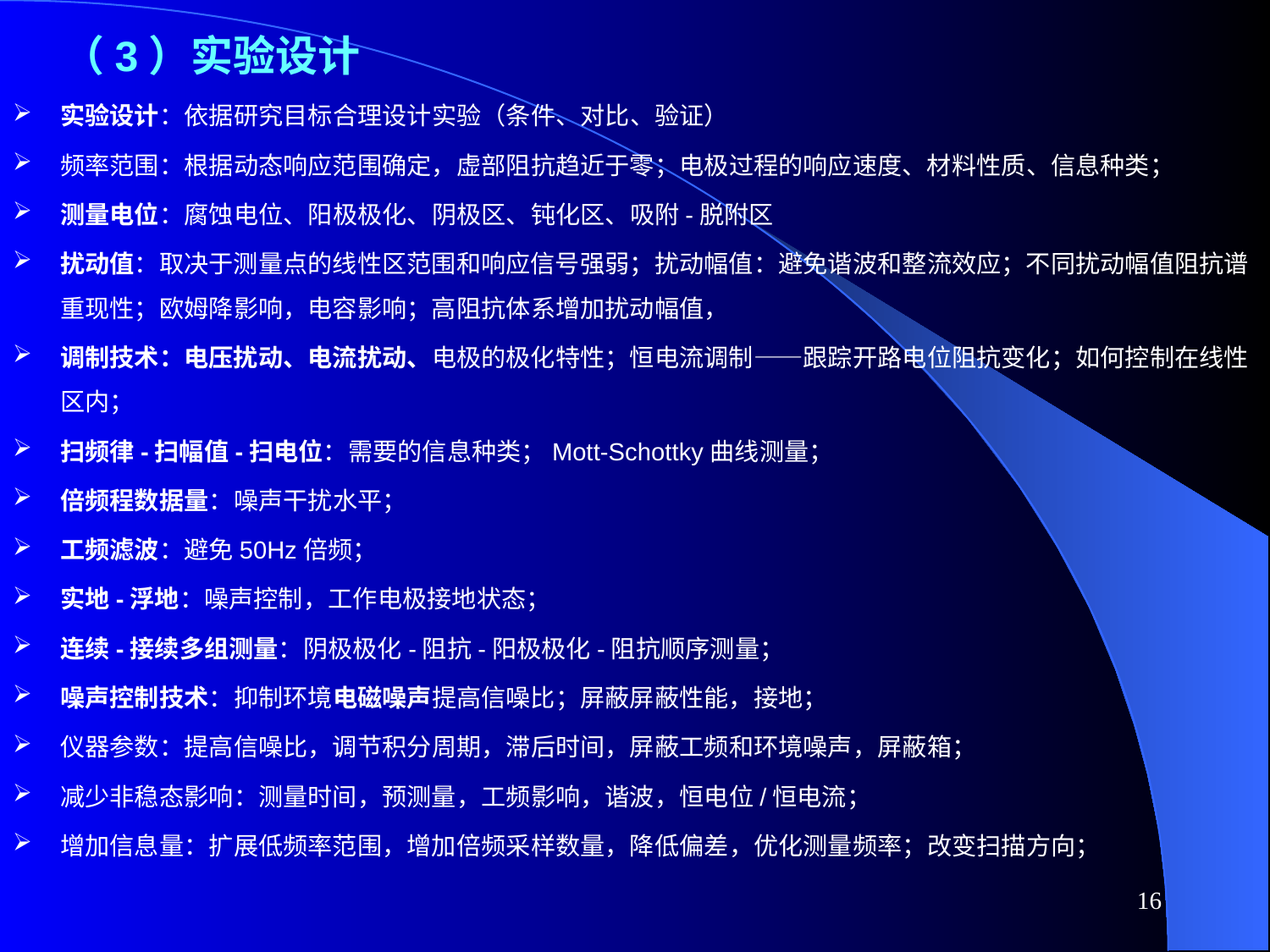

# （3）实验设计
实验设计：依据研究目标合理设计实验（条件、对比、验证）
频率范围：根据动态响应范围确定，虚部阻抗趋近于零；电极过程的响应速度、材料性质、信息种类；
测量电位：腐蚀电位、阳极极化、阴极区、钝化区、吸附-脱附区
扰动值：取决于测量点的线性区范围和响应信号强弱；扰动幅值：避免谐波和整流效应；不同扰动幅值阻抗谱重现性；欧姆降影响，电容影响；高阻抗体系增加扰动幅值，
调制技术：电压扰动、电流扰动、电极的极化特性；恒电流调制——跟踪开路电位阻抗变化；如何控制在线性区内；
扫频律-扫幅值-扫电位：需要的信息种类；Mott-Schottky曲线测量；
倍频程数据量：噪声干扰水平；
工频滤波：避免50Hz倍频；
实地-浮地：噪声控制，工作电极接地状态；
连续-接续多组测量：阴极极化-阻抗-阳极极化-阻抗顺序测量；
噪声控制技术：抑制环境电磁噪声提高信噪比；屏蔽屏蔽性能，接地；
仪器参数：提高信噪比，调节积分周期，滞后时间，屏蔽工频和环境噪声，屏蔽箱；
减少非稳态影响：测量时间，预测量，工频影响，谐波，恒电位/恒电流；
增加信息量：扩展低频率范围，增加倍频采样数量，降低偏差，优化测量频率；改变扫描方向；

16